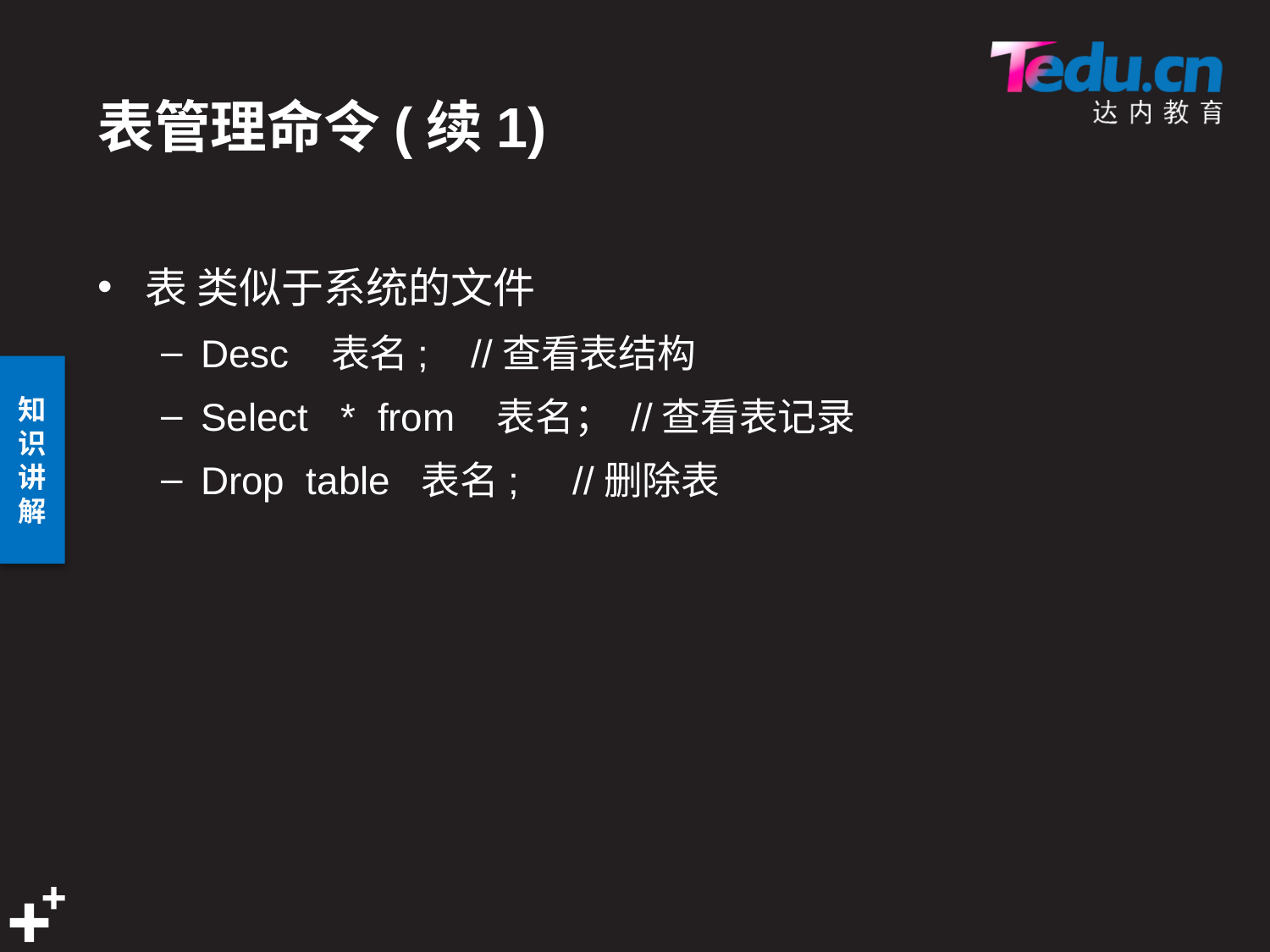

# 表管理命令(续1)
表 类似于系统的文件
Desc   表名;    //查看表结构
Select   *  from   表名； //查看表记录
Drop  table  表名;     //删除表